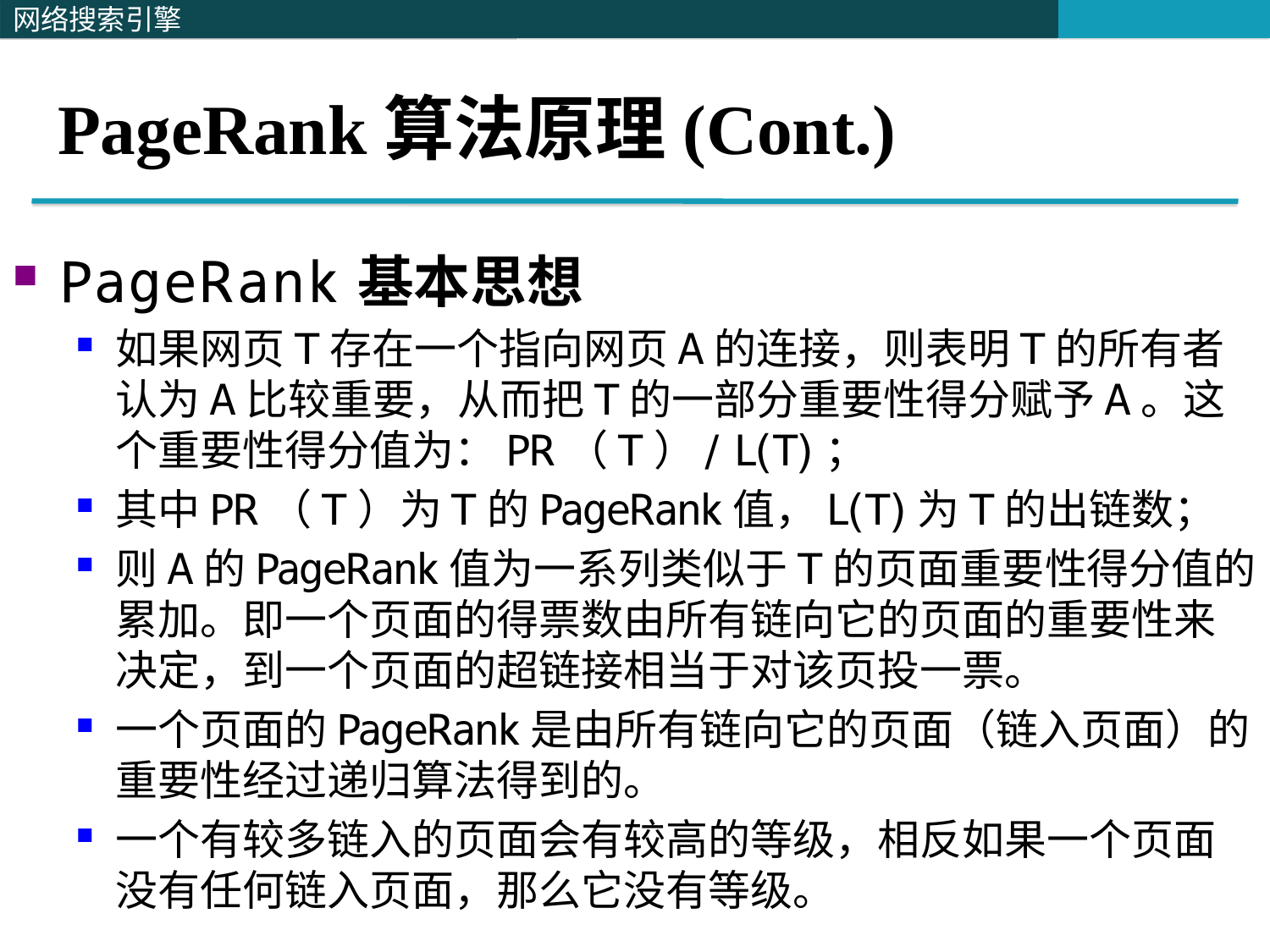

# PageRank算法原理(Cont.)
PageRank基本思想
如果网页T存在一个指向网页A的连接，则表明T的所有者认为A比较重要，从而把T的一部分重要性得分赋予A。这个重要性得分值为：PR（T）/ L(T)；
其中PR（T）为T的PageRank值，L(T)为T的出链数；
则A的PageRank值为一系列类似于T的页面重要性得分值的累加。即一个页面的得票数由所有链向它的页面的重要性来决定，到一个页面的超链接相当于对该页投一票。
一个页面的PageRank是由所有链向它的页面（链入页面）的重要性经过递归算法得到的。
一个有较多链入的页面会有较高的等级，相反如果一个页面没有任何链入页面，那么它没有等级。